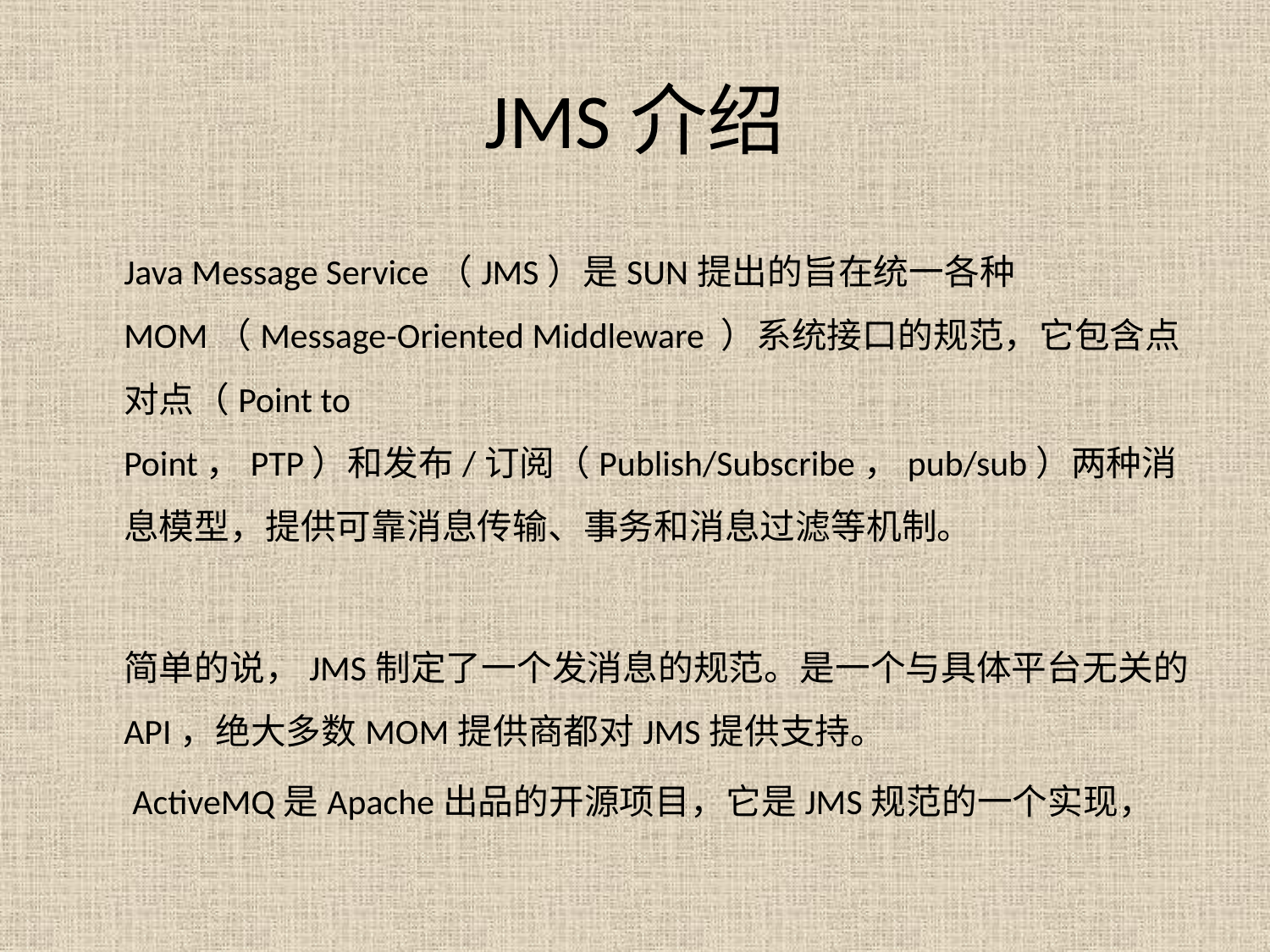

# JMS介绍
	Java Message Service（JMS）是SUN提出的旨在统一各种MOM（Message-Oriented Middleware ）系统接口的规范，它包含点对点（Point to Point，PTP）和发布/订阅（Publish/Subscribe，pub/sub）两种消息模型，提供可靠消息传输、事务和消息过滤等机制。

	简单的说，JMS制定了一个发消息的规范。是一个与具体平台无关的API，绝大多数MOM提供商都对JMS提供支持。
       ActiveMQ是Apache出品的开源项目，它是JMS规范的一个实现，